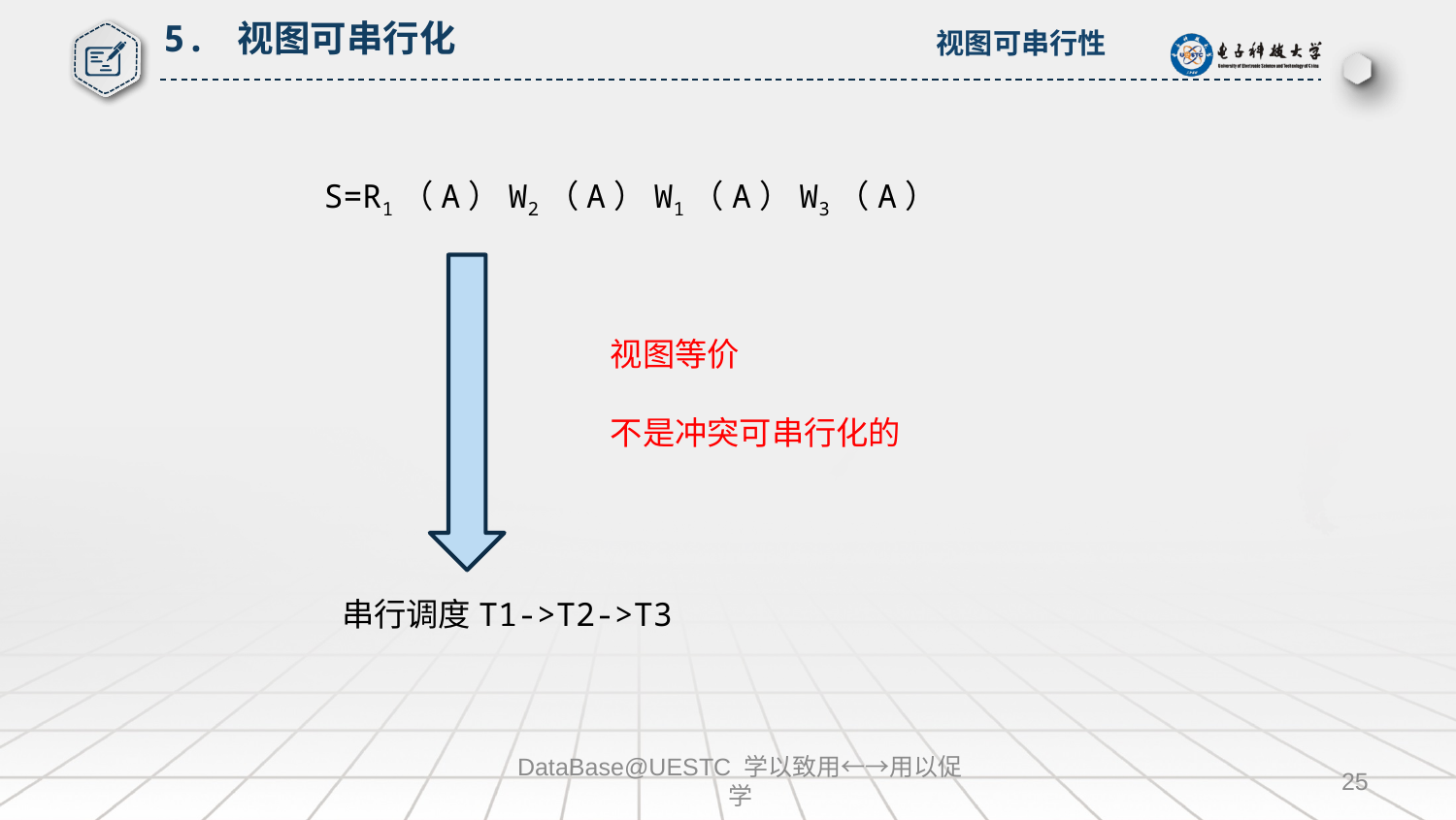

5. 视图可串行化
视图可串行性
S=R1（A）W2（A）W1（A）W3（A）

   串行调度T1->T2->T3

视图等价
不是冲突可串行化的
DataBase@UESTC 学以致用←→用以促学
25